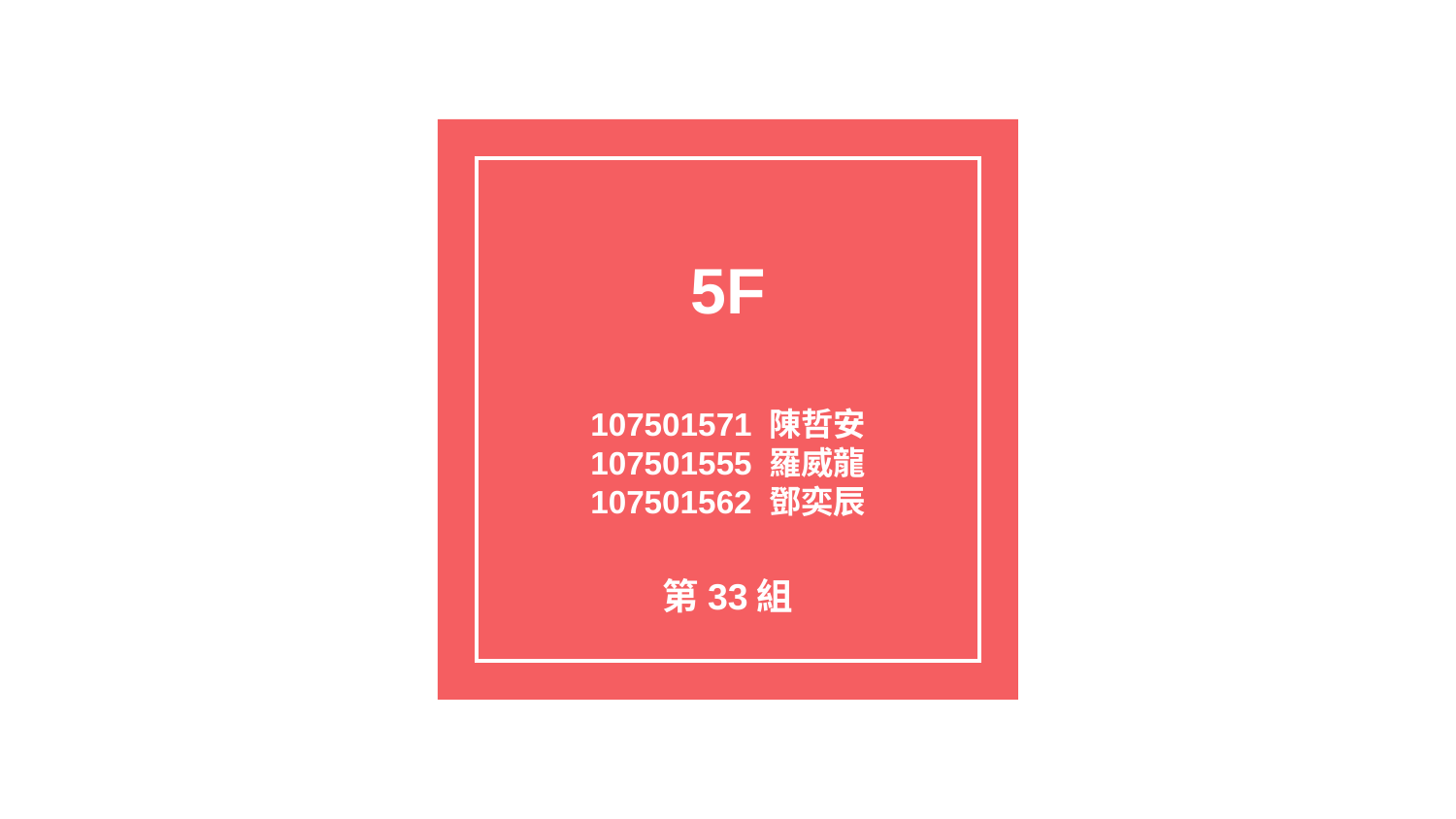

# 5F

107501571 陳哲安
107501555 羅威龍
107501562 鄧奕辰
第33組